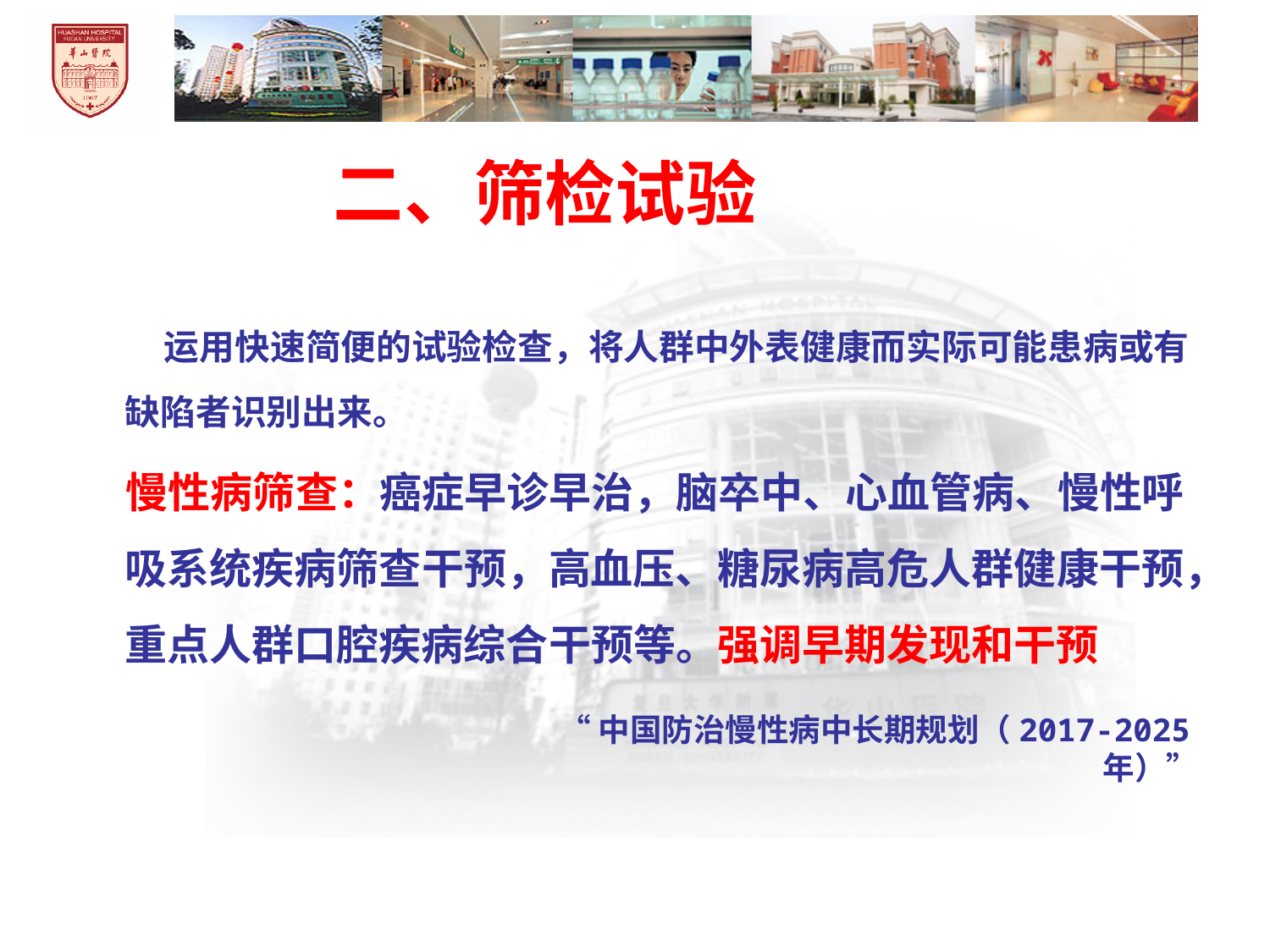

二、筛检试验
         运用快速简便的试验检查，将人群中外表健康而实际可能患病或有缺陷者识别出来。
     慢性病筛查：癌症早诊早治，脑卒中、心血管病、慢性呼吸系统疾病筛查干预，高血压、糖尿病高危人群健康干预，重点人群口腔疾病综合干预等。强调早期发现和干预
“中国防治慢性病中长期规划（2017-2025年）”